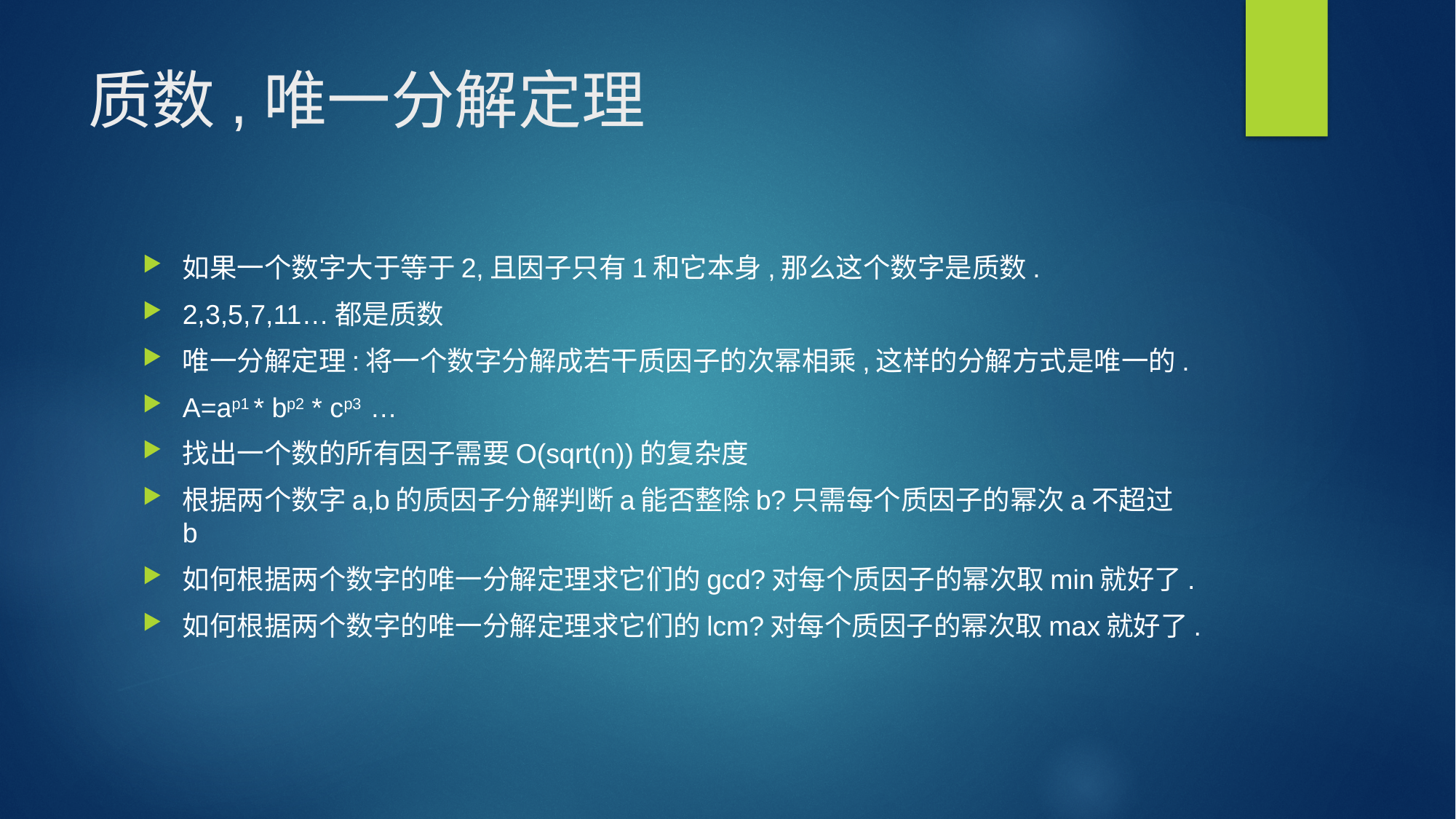

# 质数,唯一分解定理
如果一个数字大于等于2,且因子只有1和它本身,那么这个数字是质数.
2,3,5,7,11…都是质数
唯一分解定理:将一个数字分解成若干质因子的次幂相乘,这样的分解方式是唯一的.
A=ap1 * bp2 * cp3  …
找出一个数的所有因子需要O(sqrt(n))的复杂度
根据两个数字a,b的质因子分解判断a能否整除b?只需每个质因子的幂次a不超过b
如何根据两个数字的唯一分解定理求它们的gcd?对每个质因子的幂次取min就好了.
如何根据两个数字的唯一分解定理求它们的lcm?对每个质因子的幂次取max就好了.